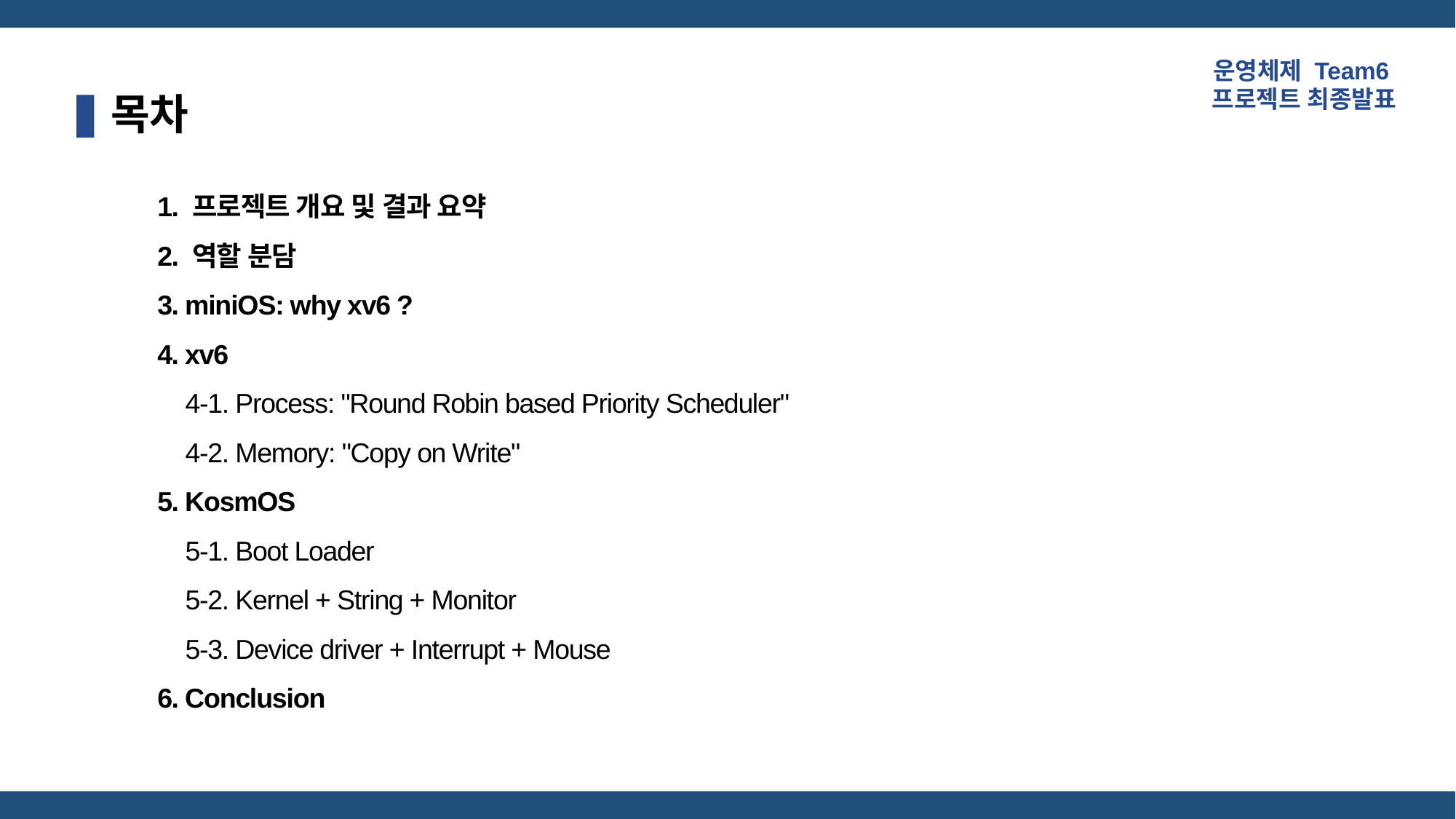

# 목차
1. 프로젝트 개요 및 결과 요약
2. 역할 분담
3. miniOS: why xv6 ?
4. xv6
    4-1. Process: "Round Robin based Priority Scheduler"
    4-2. Memory: "Copy on Write"
5. KosmOS
    5-1. Boot Loader
    5-2. Kernel + String + Monitor
    5-3. Device driver + Interrupt + Mouse
6. Conclusion